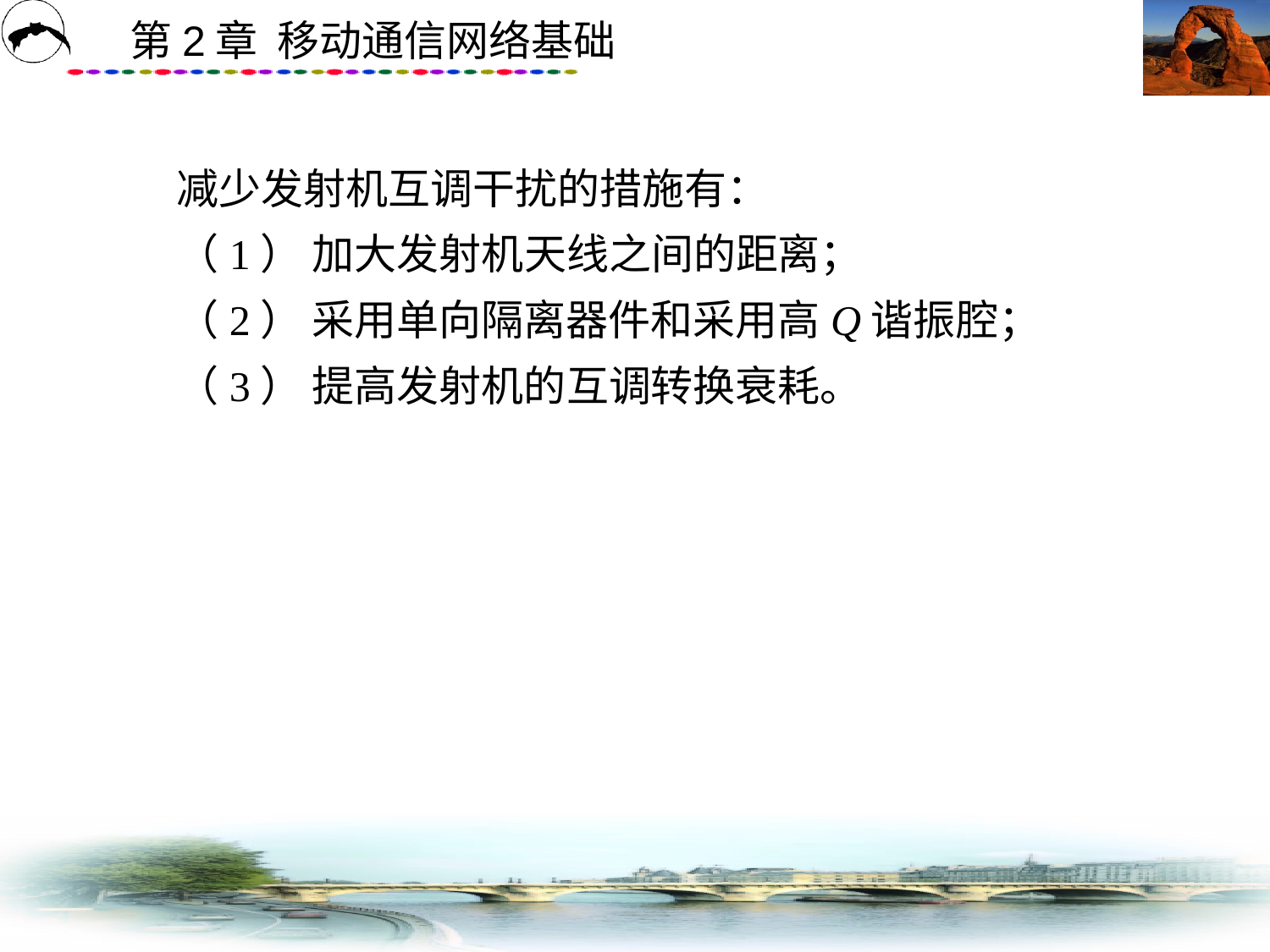

# 减少发射机互调干扰的措施有： 　　（1） 加大发射机天线之间的距离； 　　（2） 采用单向隔离器件和采用高Q谐振腔； 　　（3） 提高发射机的互调转换衰耗。